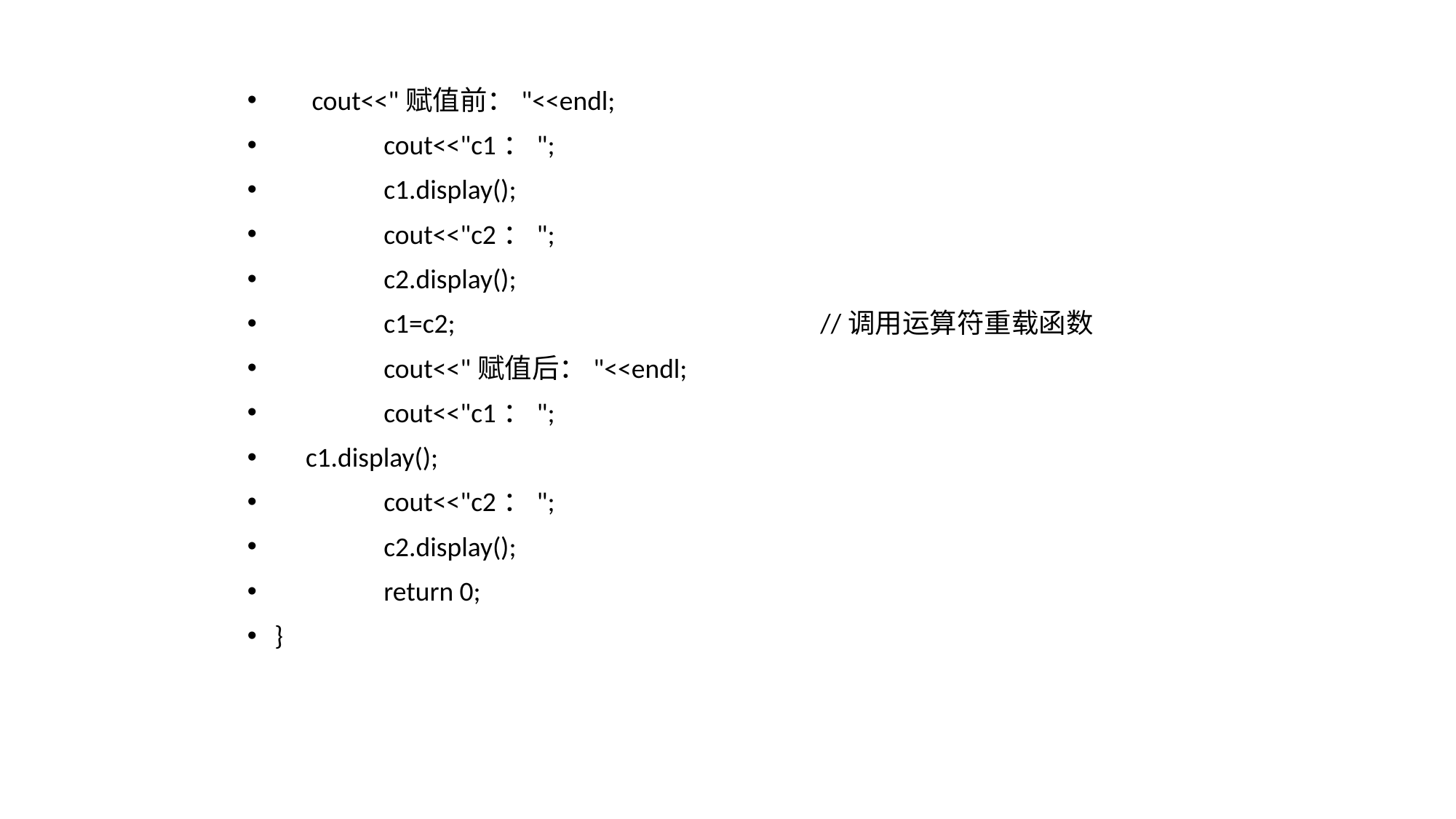

cout<<"赋值前："<<endl;
	cout<<"c1：";
	c1.display();
	cout<<"c2：";
	c2.display();
	c1=c2;                             		//调用运算符重载函数
	cout<<"赋值后："<<endl;
	cout<<"c1：";
     c1.display();
	cout<<"c2：";
	c2.display();
	return 0;
}